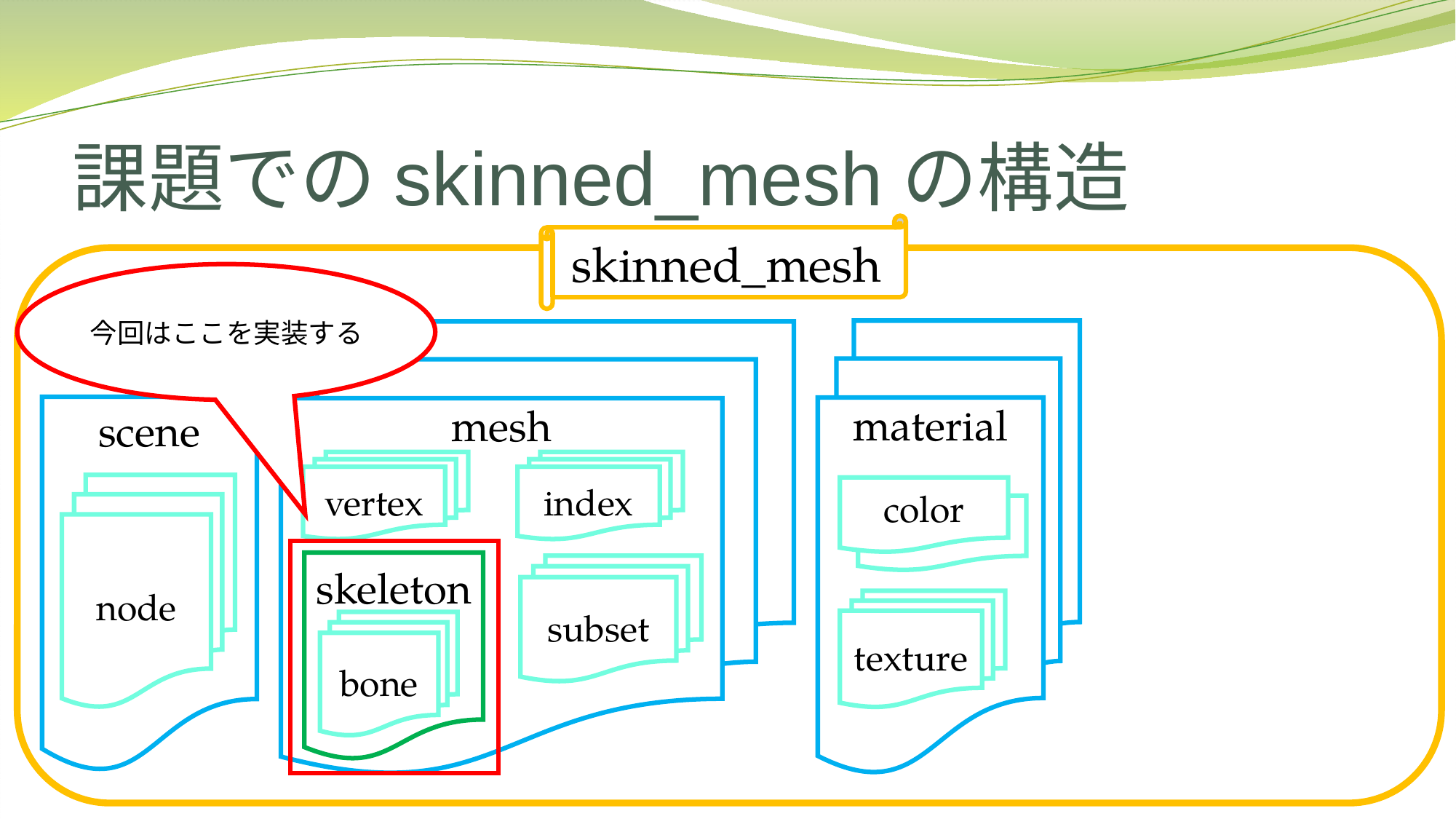

# 課題でのskinned_meshの構造
skinned_mesh

今回はここを実装する
material

mesh

scene

vertex
index
node
color
color
color

skeleton

subset
texture
texture
bone